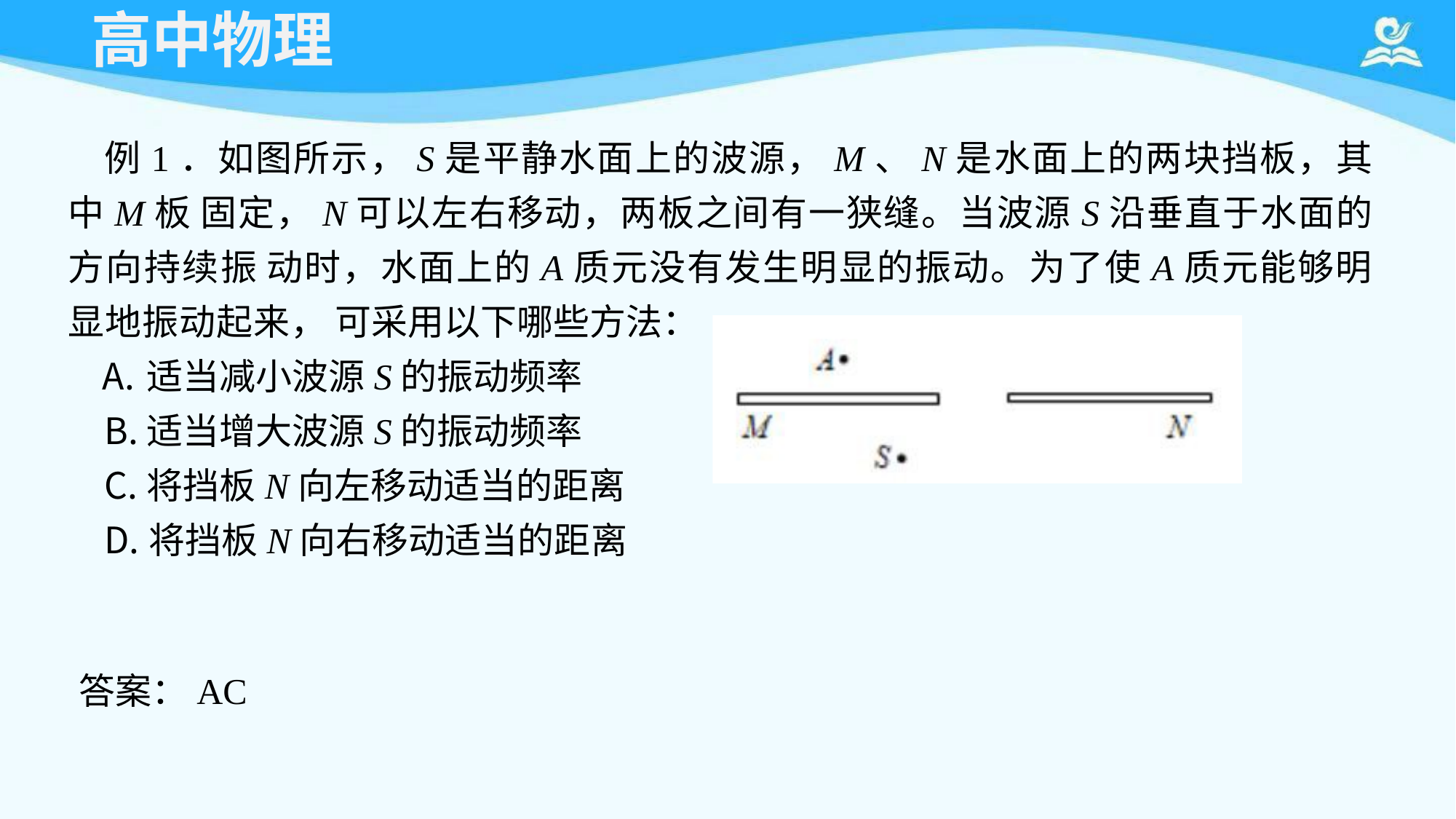

# 高中物理
例1．如图所示，S是平静水面上的波源，M、N是水面上的两块挡板，其中M板 固定，N可以左右移动，两板之间有一狭缝。当波源S沿垂直于水面的方向持续振 动时，水面上的A质元没有发生明显的振动。为了使A质元能够明显地振动起来， 可采用以下哪些方法：
适当减小波源S的振动频率
适当增大波源S的振动频率
将挡板N向左移动适当的距离
将挡板N向右移动适当的距离

答案：AC